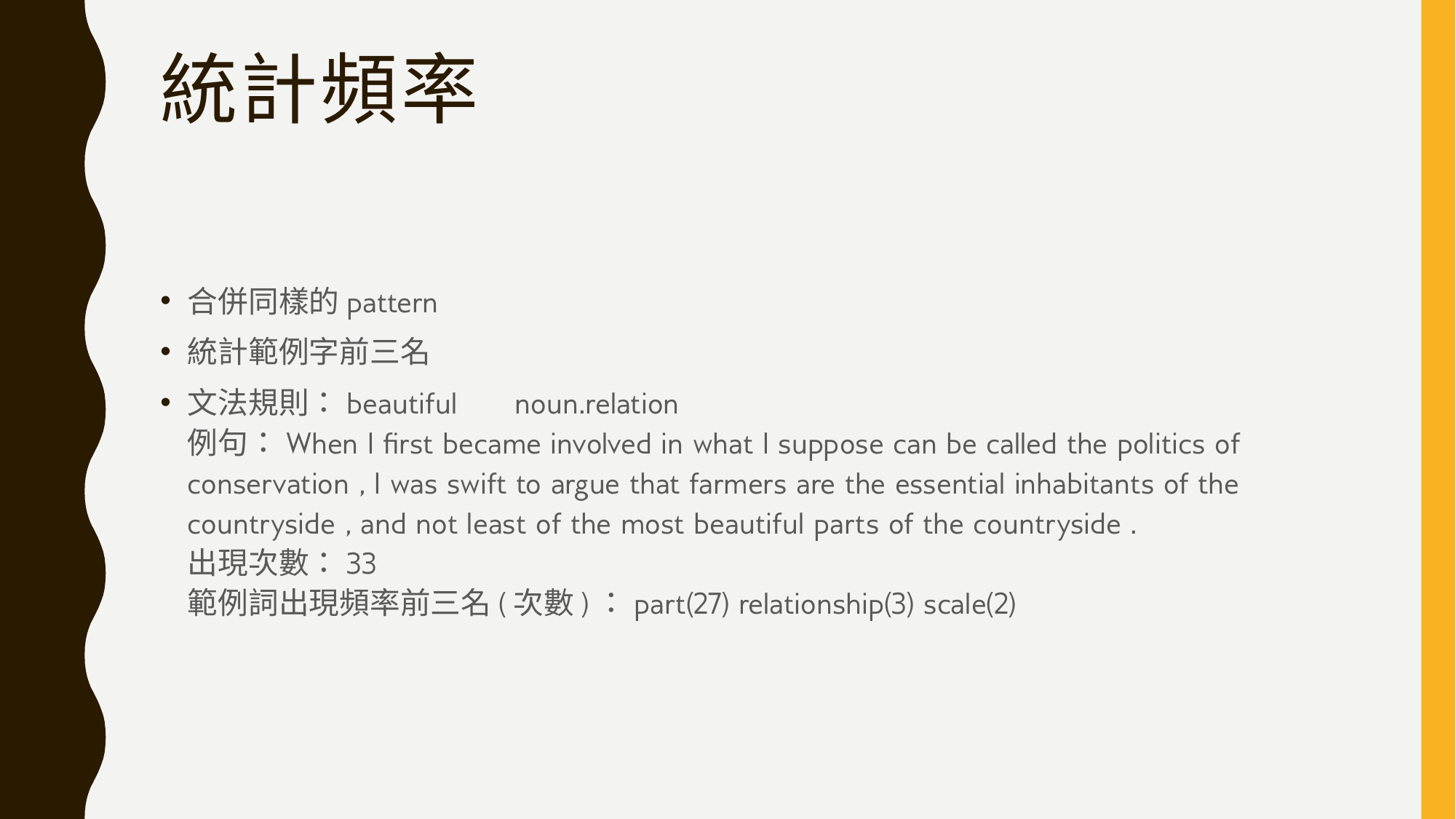

# 統計頻率
合併同樣的pattern
統計範例字前三名
文法規則：beautiful	noun.relation
例句：When I first became involved in what I suppose can be called the politics of conservation , I was swift to argue that farmers are the essential inhabitants of the countryside , and not least of the most beautiful parts of the countryside .
出現次數：33
範例詞出現頻率前三名(次數)：part(27) relationship(3) scale(2)